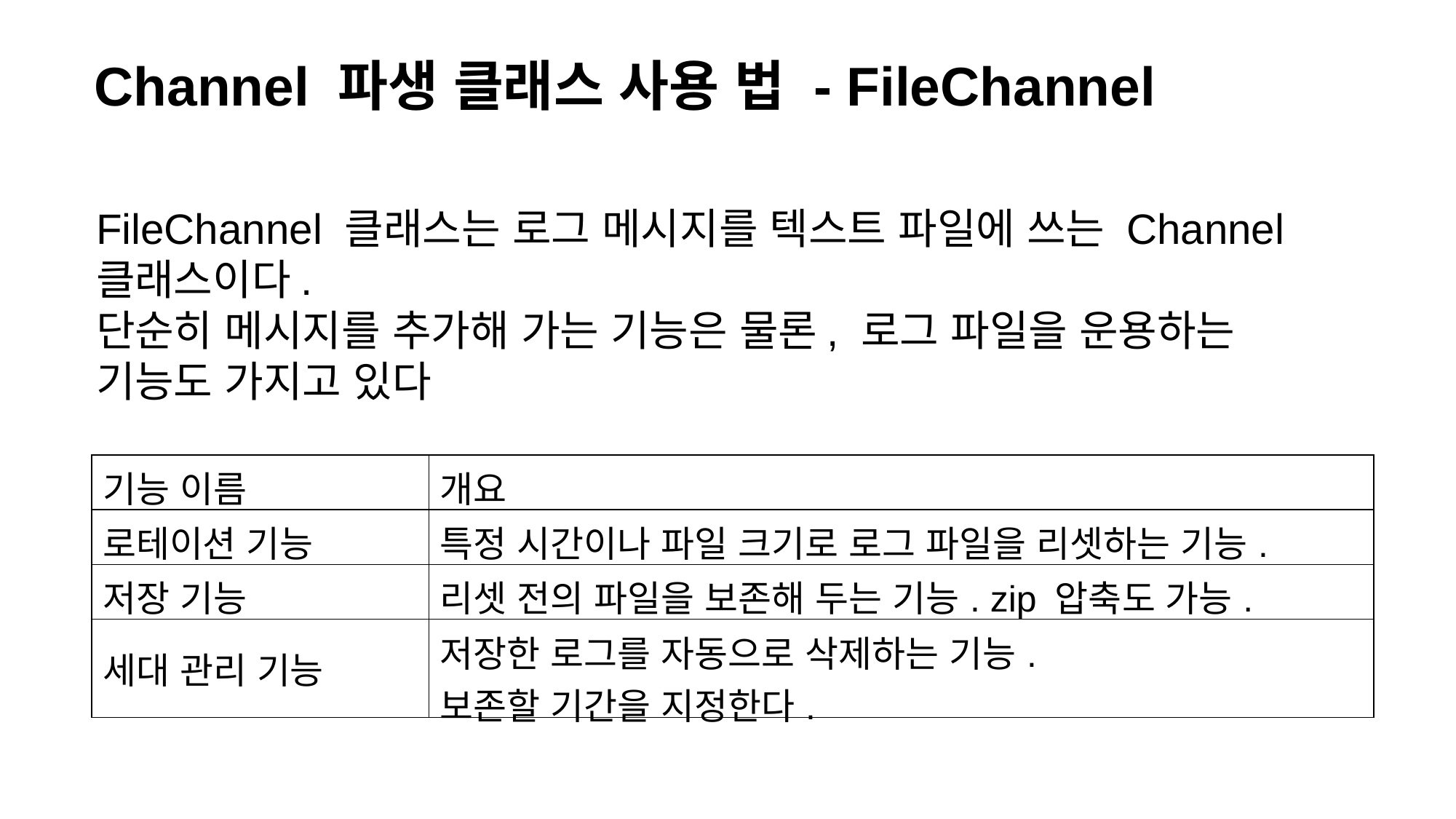

Channel 파생 클래스 사용 법 - FileChannel
FileChannel 클래스는 로그 메시지를 텍스트 파일에 쓰는 Channel 클래스이다.
단순히 메시지를 추가해 가는 기능은 물론, 로그 파일을 운용하는 기능도 가지고 있다
| 기능 이름 | 개요 |
| --- | --- |
| 로테이션 기능 | 특정 시간이나 파일 크기로 로그 파일을 리셋하는 기능. |
| 저장 기능 | 리셋 전의 파일을 보존해 두는 기능. zip 압축도 가능. |
| 세대 관리 기능 | 저장한 로그를 자동으로 삭제하는 기능. 보존할 기간을 지정한다. |